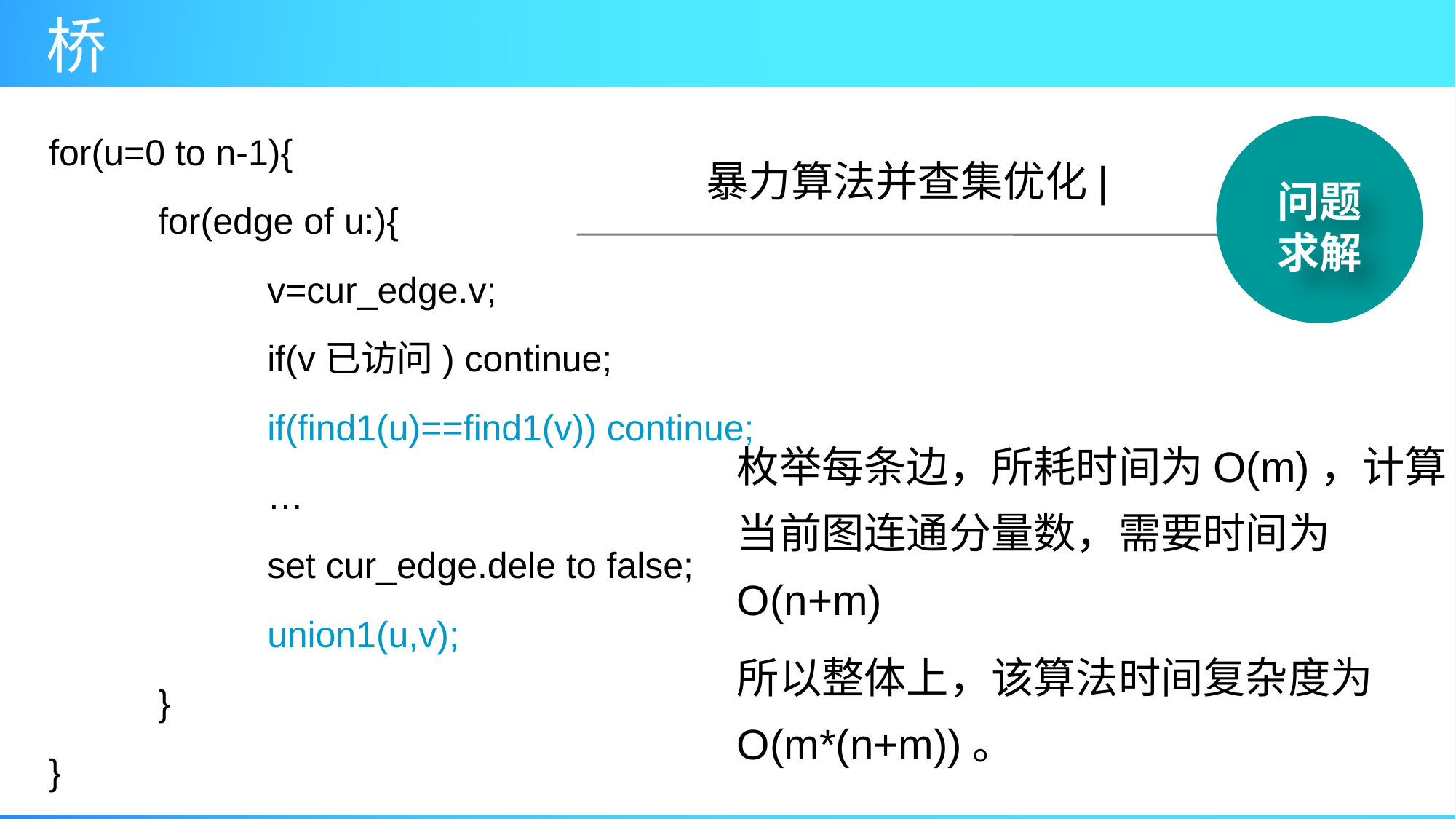

for(u=0 to n-1){
	for(edge of u:){
		v=cur_edge.v;
		if(v已访问) continue;
		if(find1(u)==find1(v)) continue;
		…
		set cur_edge.dele to false;
		union1(u,v);
	}
}

问题
求解
暴力算法并查集优化|
枚举每条边，所耗时间为O(m)，计算当前图连通分量数，需要时间为O(n+m)
所以整体上，该算法时间复杂度为O(m*(n+m))。